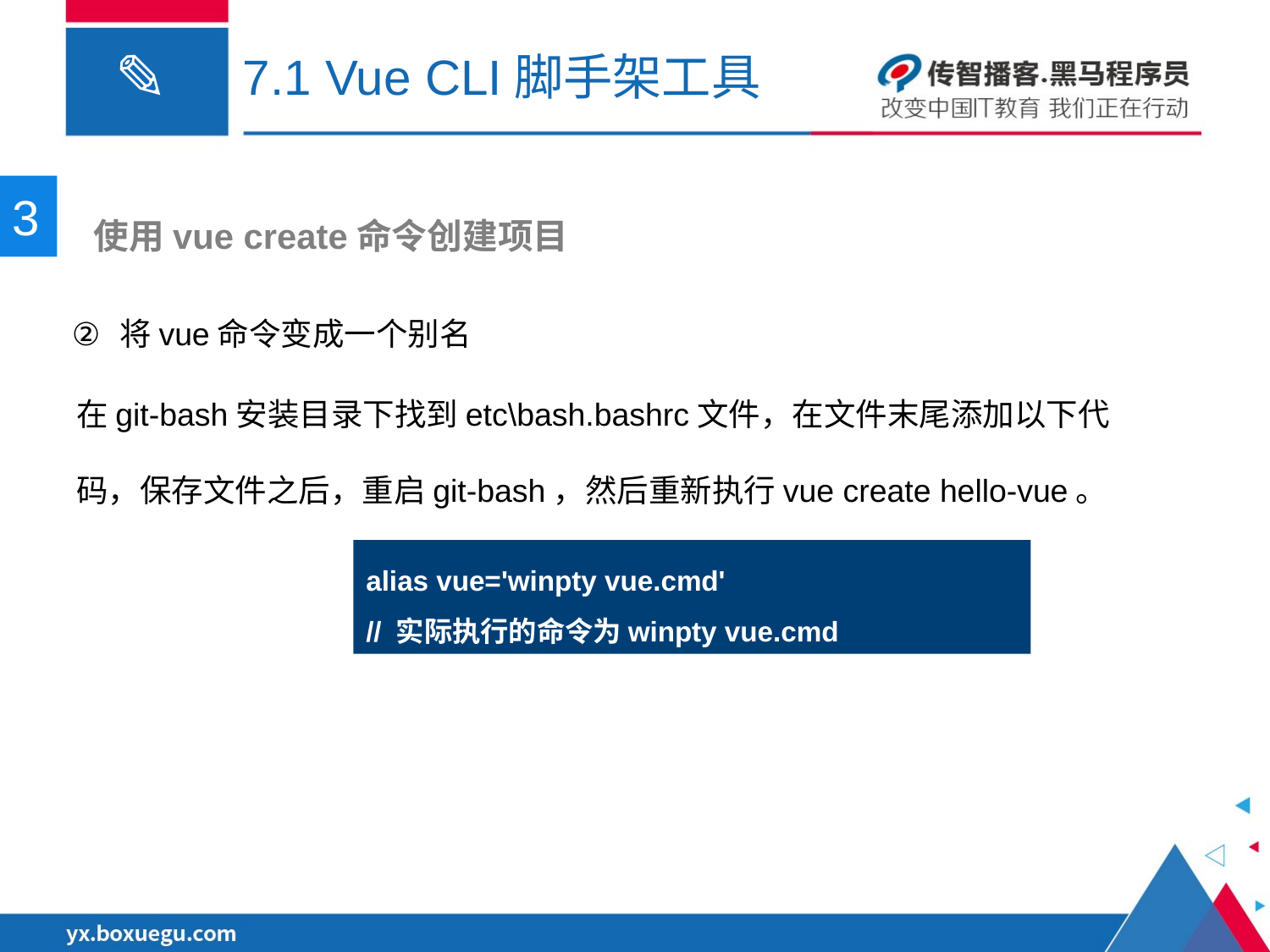

# 7.1 Vue CLI脚手架工具

3
  使用vue create命令创建项目
将vue命令变成一个别名
在git-bash安装目录下找到etc\bash.bashrc文件，在文件末尾添加以下代码，保存文件之后，重启git-bash，然后重新执行vue create hello-vue。
alias vue='winpty vue.cmd'
// 实际执行的命令为winpty vue.cmd